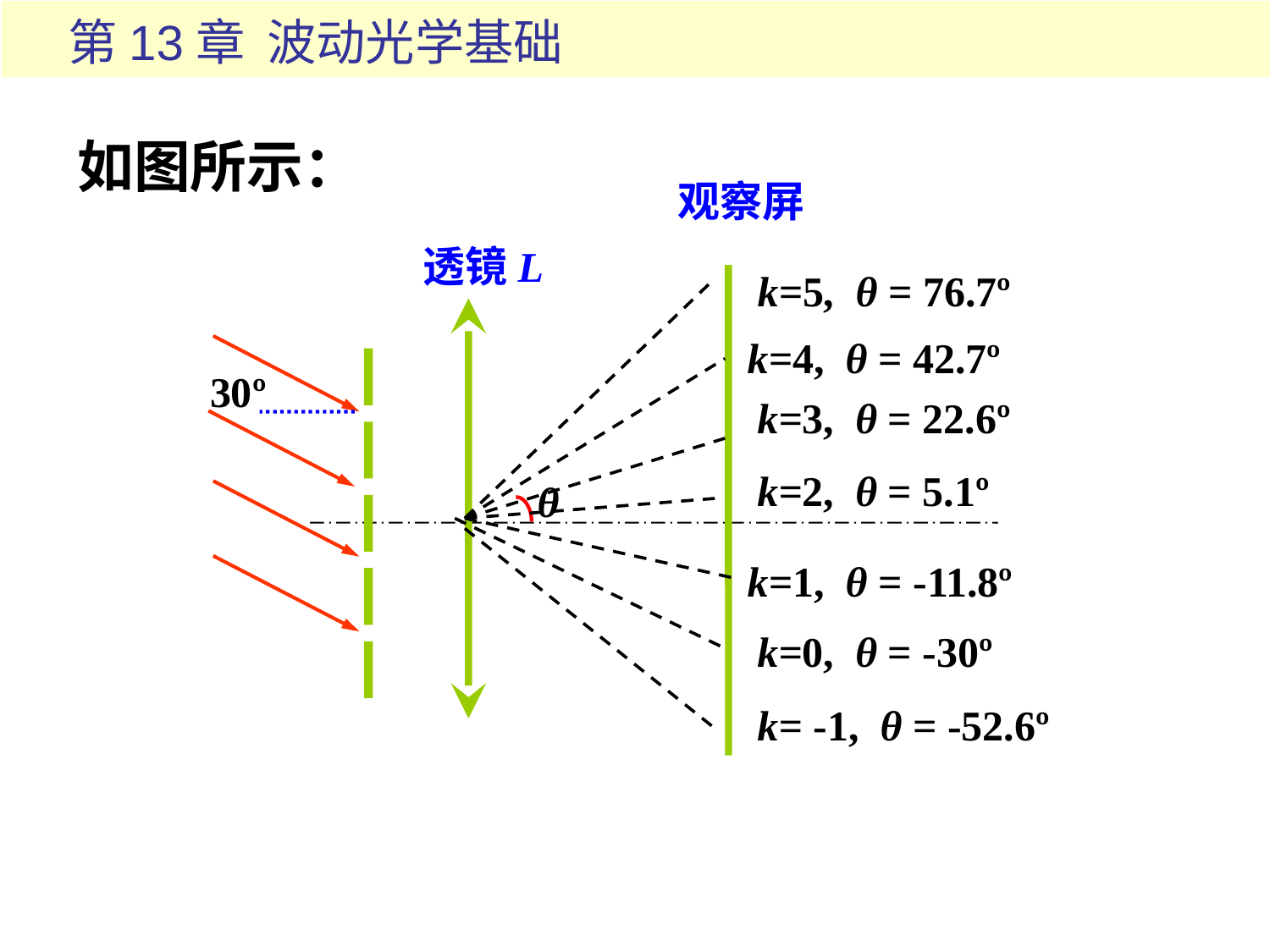

如图所示：
观察屏
透镜L

k=5,  θ = 76.7º

k=4,  θ = 42.7º

30º

k=3,  θ = 22.6º

k=2,  θ = 5.1º
θ

k=1,  θ = -11.8º
k=0,  θ = -30º
k= -1,  θ = -52.6º